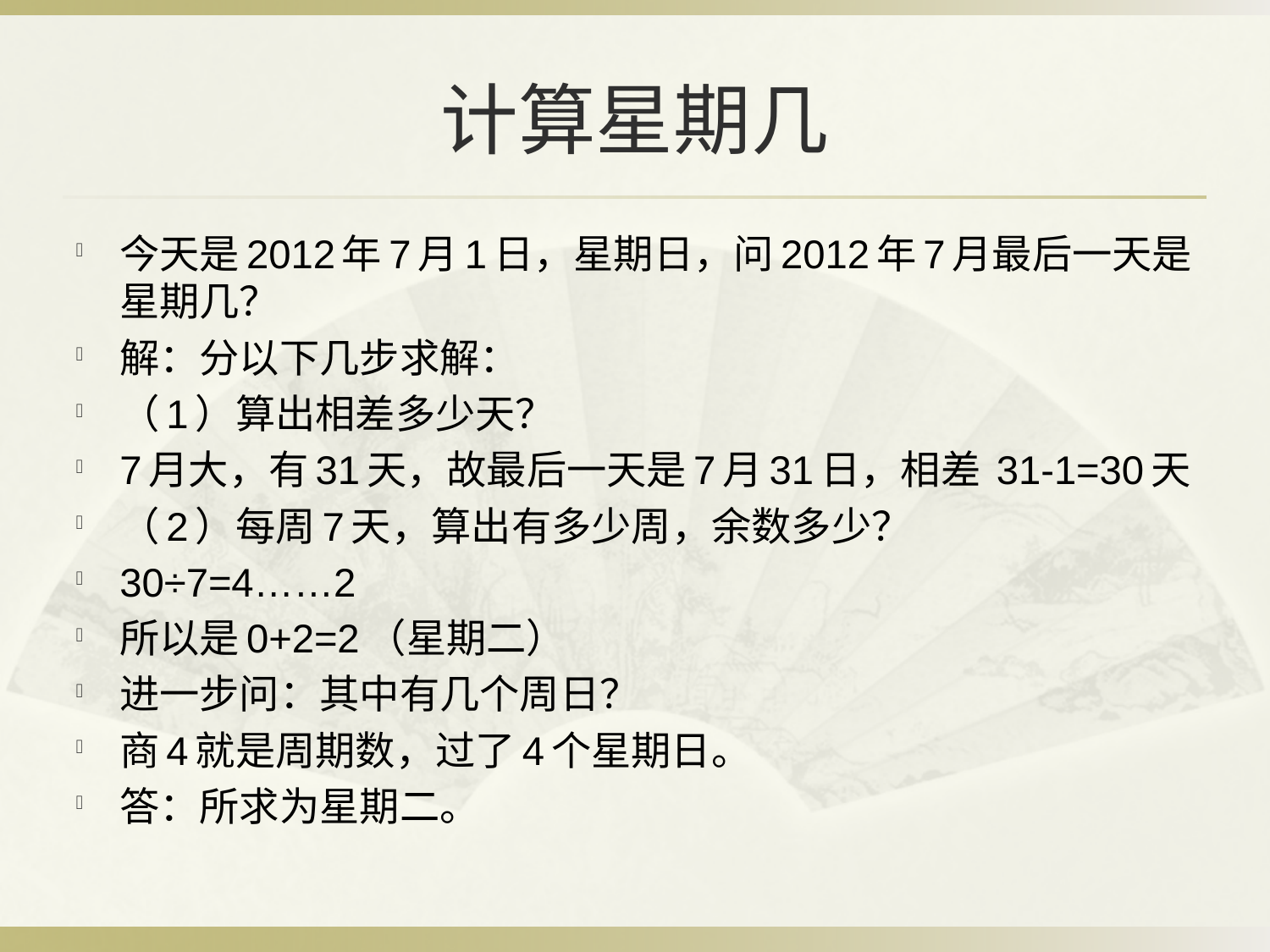

# 计算星期几
今天是2012年7月1日，星期日，问2012年7月最后一天是星期几？
解：分以下几步求解：
（1）算出相差多少天？
7月大，有31天，故最后一天是7月31日，相差 31-1=30天
（2）每周7天，算出有多少周，余数多少？
30÷7=4……2
所以是0+2=2（星期二）
进一步问：其中有几个周日？
商4就是周期数，过了4个星期日。
答：所求为星期二。